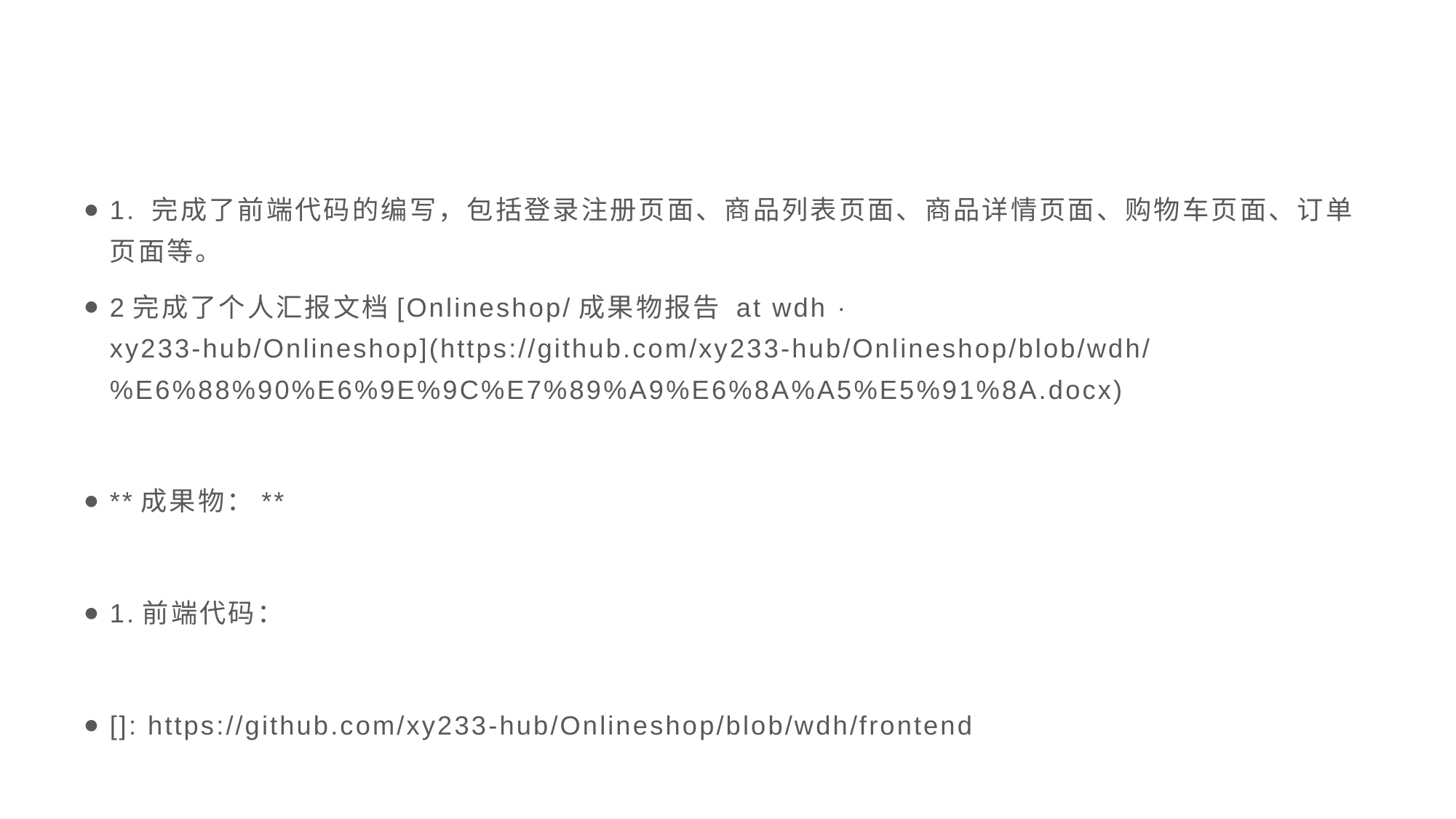

1. 完成了前端代码的编写，包括登录注册页面、商品列表页面、商品详情页面、购物车页面、订单页面等。
2完成了个人汇报文档[Onlineshop/成果物报告 at wdh · xy233-hub/Onlineshop](https://github.com/xy233-hub/Onlineshop/blob/wdh/%E6%88%90%E6%9E%9C%E7%89%A9%E6%8A%A5%E5%91%8A.docx)

**成果物：**

1.前端代码：

[]: https://github.com/xy233-hub/Onlineshop/blob/wdh/frontend